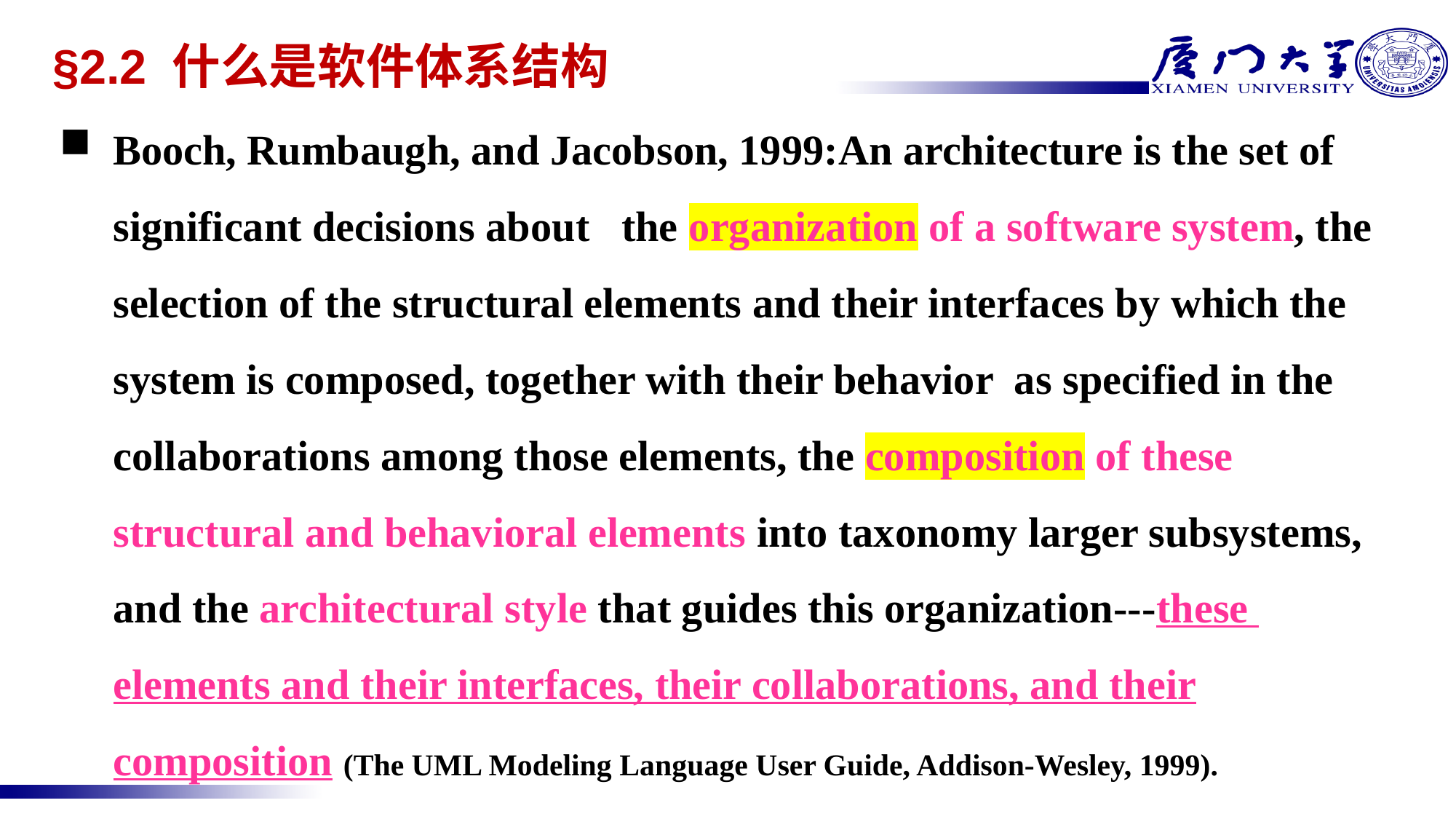

# §2.2 什么是软件体系结构
Booch, Rumbaugh, and Jacobson, 1999:An architecture is the set of significant decisions about   the organization of a software system, the selection of the structural elements and their interfaces by which the system is composed, together with their behavior  as specified in the collaborations among those elements, the composition of these structural and behavioral elements into taxonomy larger subsystems, and the architectural style that guides this organization---these  elements and their interfaces, their collaborations, and their composition (The UML Modeling Language User Guide, Addison-Wesley, 1999).